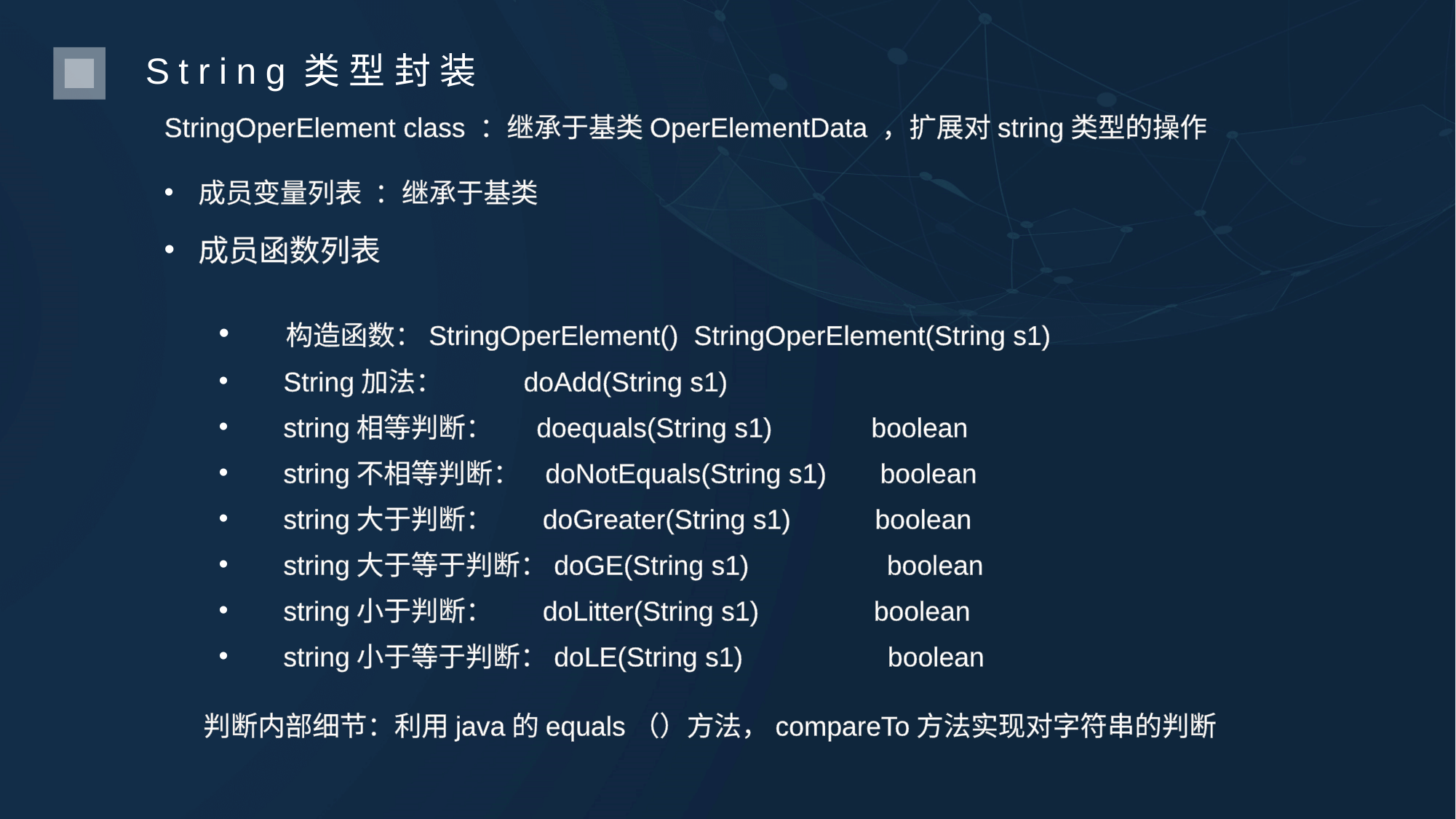

String类型封装

StringOperElement class ：继承于基类OperElementData ，扩展对string类型的操作

成员变量列表  ：继承于基类
成员函数列表

    构造函数：StringOperElement()  StringOperElement(String s1)
    String加法：            doAdd(String s1)
    string相等判断：      doequals(String s1)             boolean
    string不相等判断：   doNotEquals(String s1)       boolean
    string大于判断：       doGreater(String s1)           boolean
    string大于等于判断：doGE(String s1)                  boolean
    string小于判断：       doLitter(String s1)               boolean
    string小于等于判断：doLE(String s1)                   boolean
判断内部细节：利用java的equals（）方法，compareTo方法实现对字符串的判断